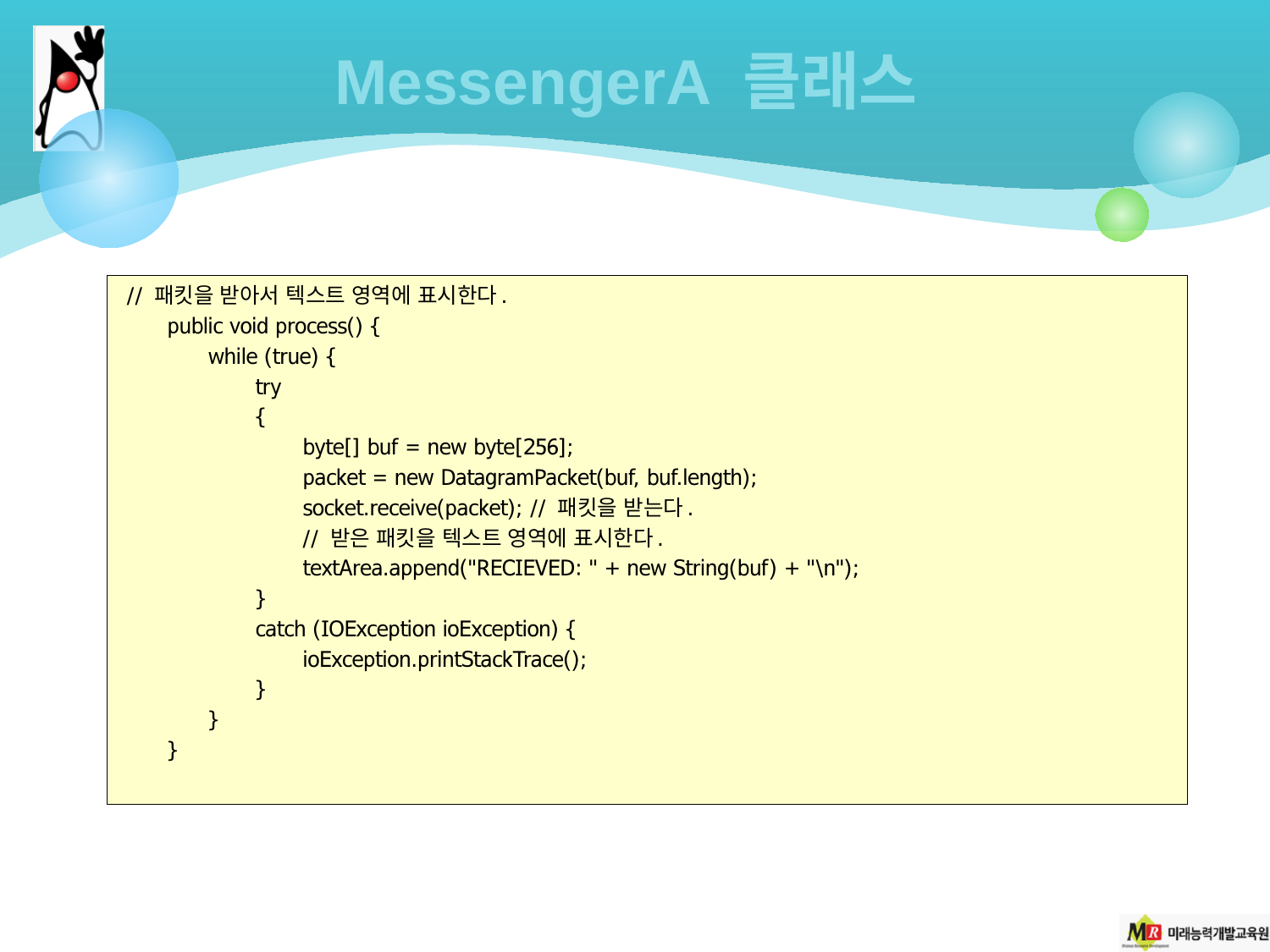

# MessengerA 클래스
 // 패킷을 받아서 텍스트 영역에 표시한다.
       public void process() {
             while (true) {
                    try
                    {
                           byte[] buf = new byte[256];
                           packet = new DatagramPacket(buf, buf.length);
                           socket.receive(packet); // 패킷을 받는다.
                           // 받은 패킷을 텍스트 영역에 표시한다.
                           textArea.append("RECIEVED: " + new String(buf) + "\n");
                    }
                    catch (IOException ioException) {
                           ioException.printStackTrace();
                    }
             }
       }